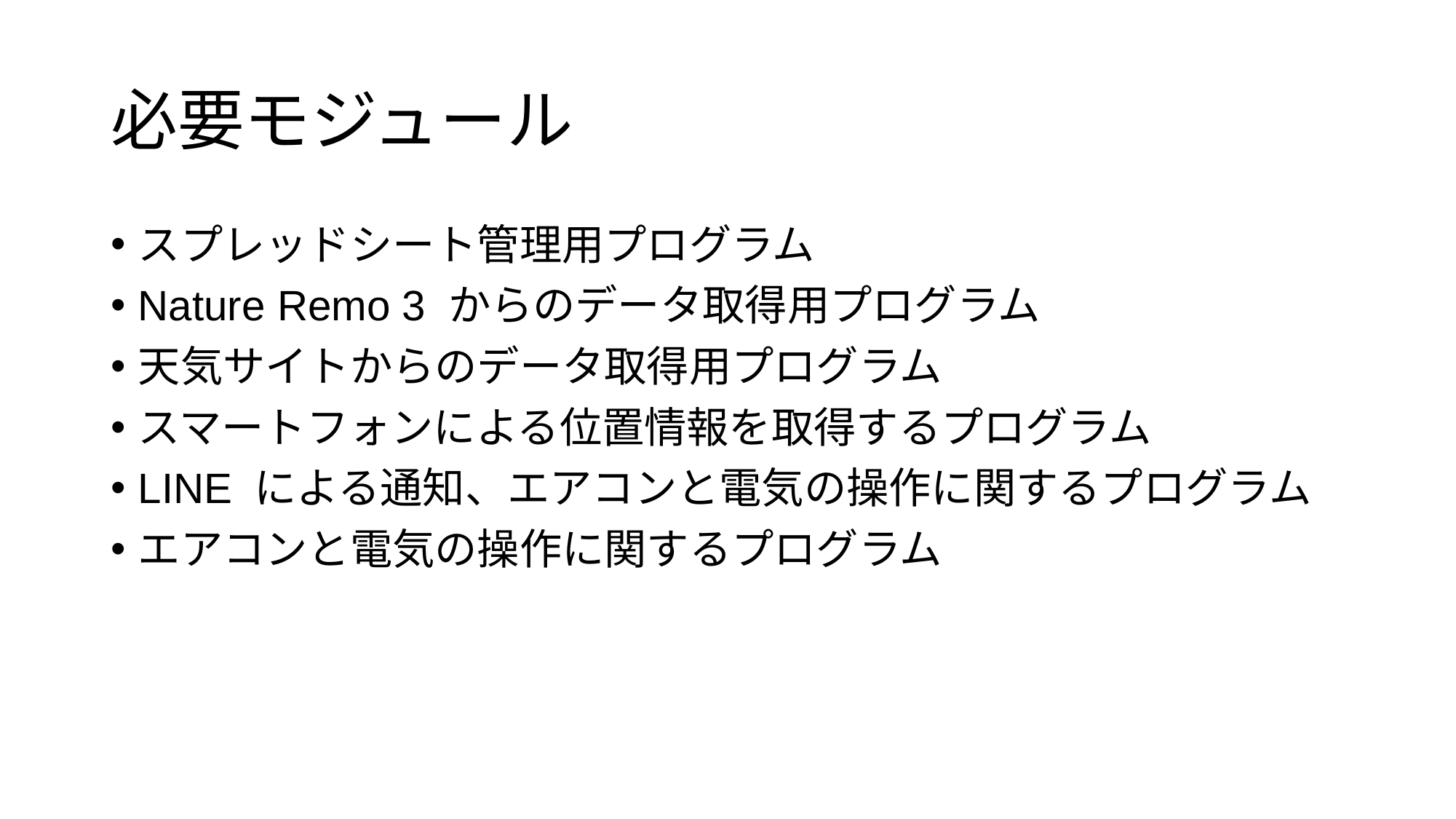

# 必要モジュール
スプレッドシート管理用プログラム
Nature Remo 3 からのデータ取得用プログラム
天気サイトからのデータ取得用プログラム
スマートフォンによる位置情報を取得するプログラム
LINE による通知、エアコンと電気の操作に関するプログラム
エアコンと電気の操作に関するプログラム